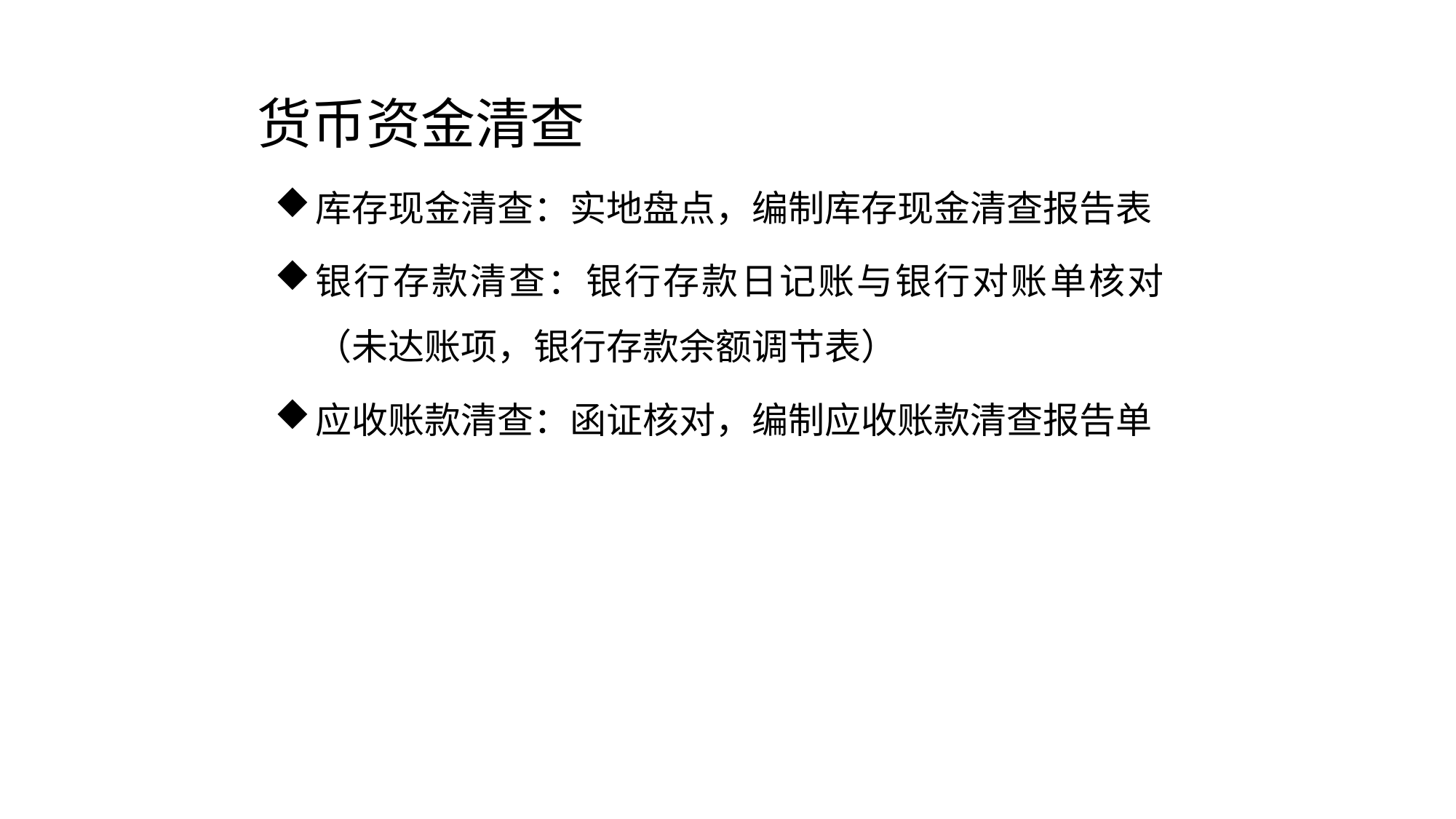

货币资金清查
库存现金清查：实地盘点，编制库存现金清查报告表
银行存款清查：银行存款日记账与银行对账单核对（未达账项，银行存款余额调节表）
应收账款清查：函证核对，编制应收账款清查报告单